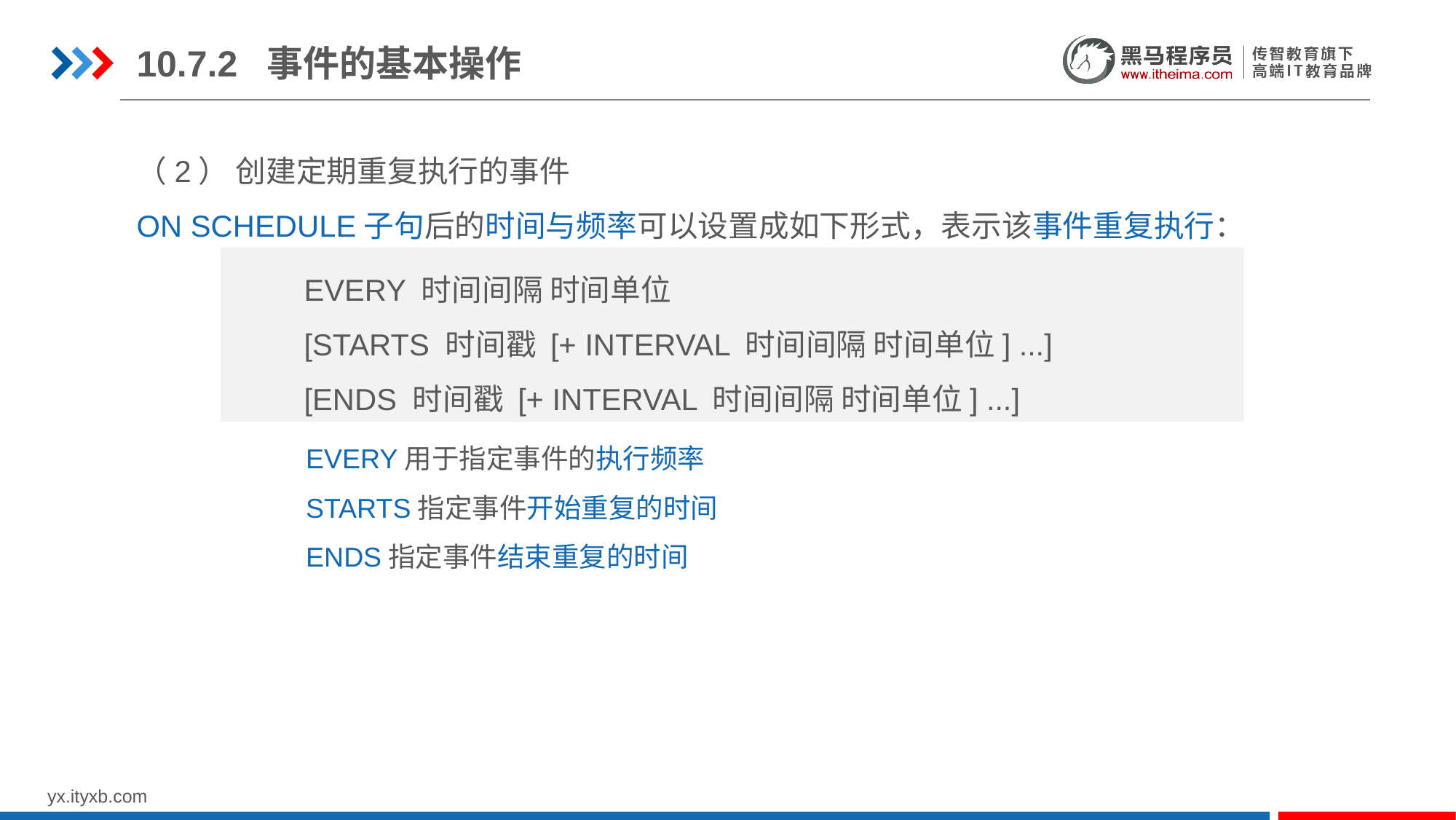

10.7.2  事件的基本操作
（2） 创建定期重复执行的事件
ON SCHEDULE子句后的时间与频率可以设置成如下形式，表示该事件重复执行：
EVERY 时间间隔 时间单位
[STARTS 时间戳 [+ INTERVAL 时间间隔 时间单位] ...]
[ENDS 时间戳 [+ INTERVAL 时间间隔 时间单位] ...]
EVERY用于指定事件的执行频率
STARTS指定事件开始重复的时间
ENDS指定事件结束重复的时间